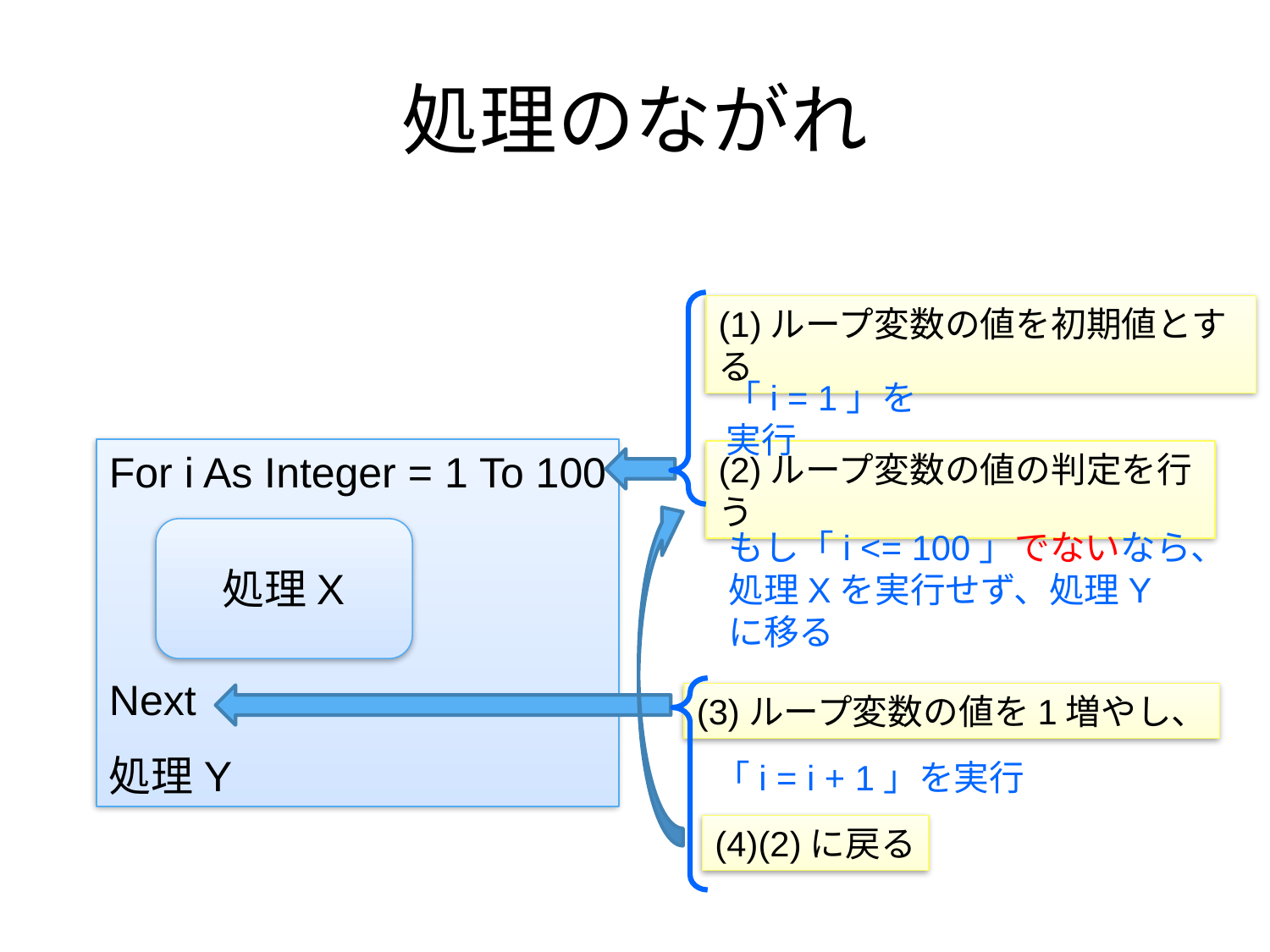

# 処理のながれ

(1)ループ変数の値を初期値とする
「i = 1」を実行
For i As Integer = 1 To 100

　　処理X

Next

処理Y
(2)ループ変数の値の判定を行う

もし「i <= 100」でないなら、処理Xを実行せず、処理Yに移る
処理X

(3)ループ変数の値を1増やし、

「i = i + 1」を実行
(4)(2)に戻る